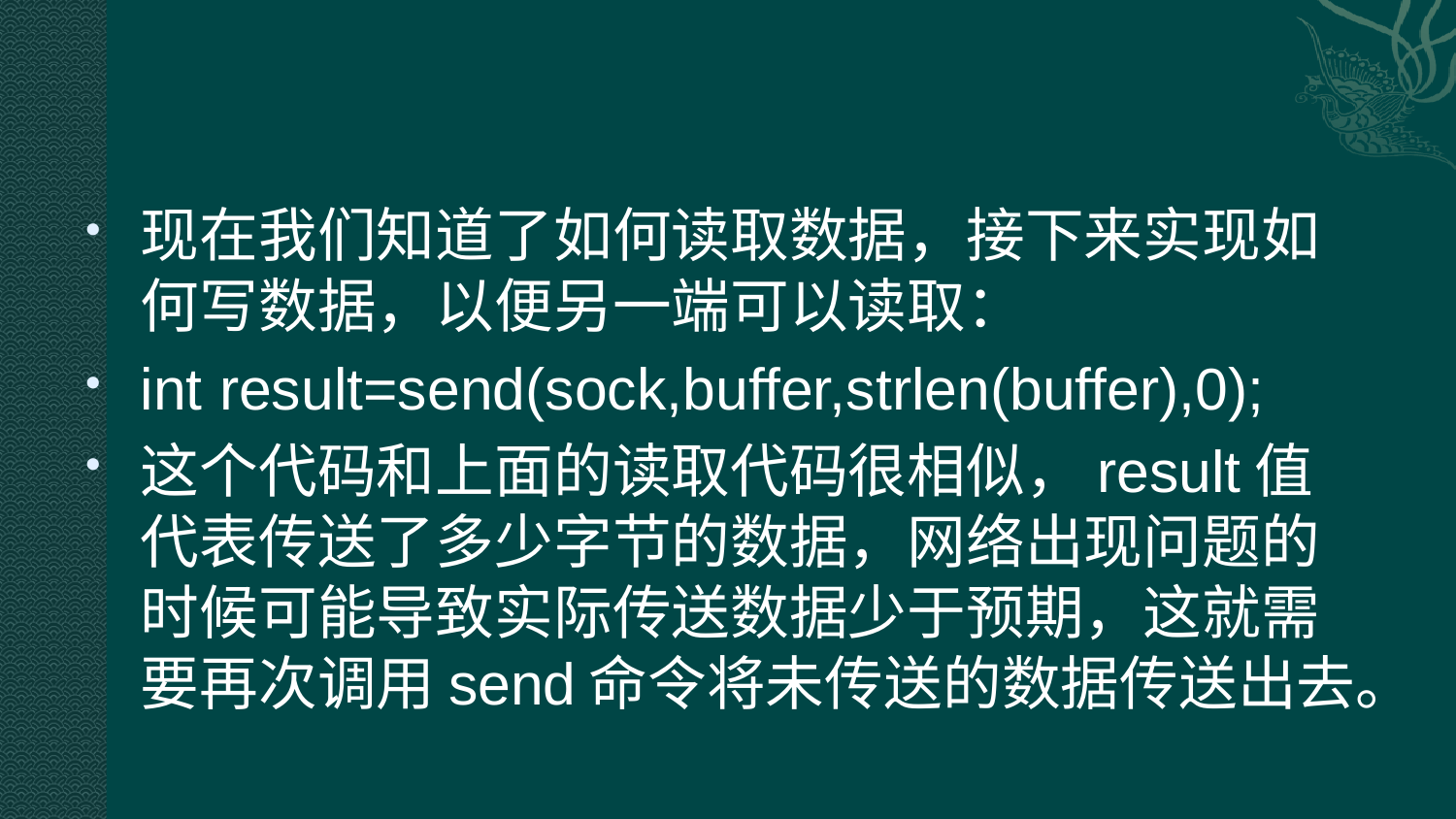

#
现在我们知道了如何读取数据，接下来实现如何写数据，以便另一端可以读取：
int result=send(sock,buffer,strlen(buffer),0);
这个代码和上面的读取代码很相似，result值代表传送了多少字节的数据，网络出现问题的时候可能导致实际传送数据少于预期，这就需要再次调用send命令将未传送的数据传送出去。